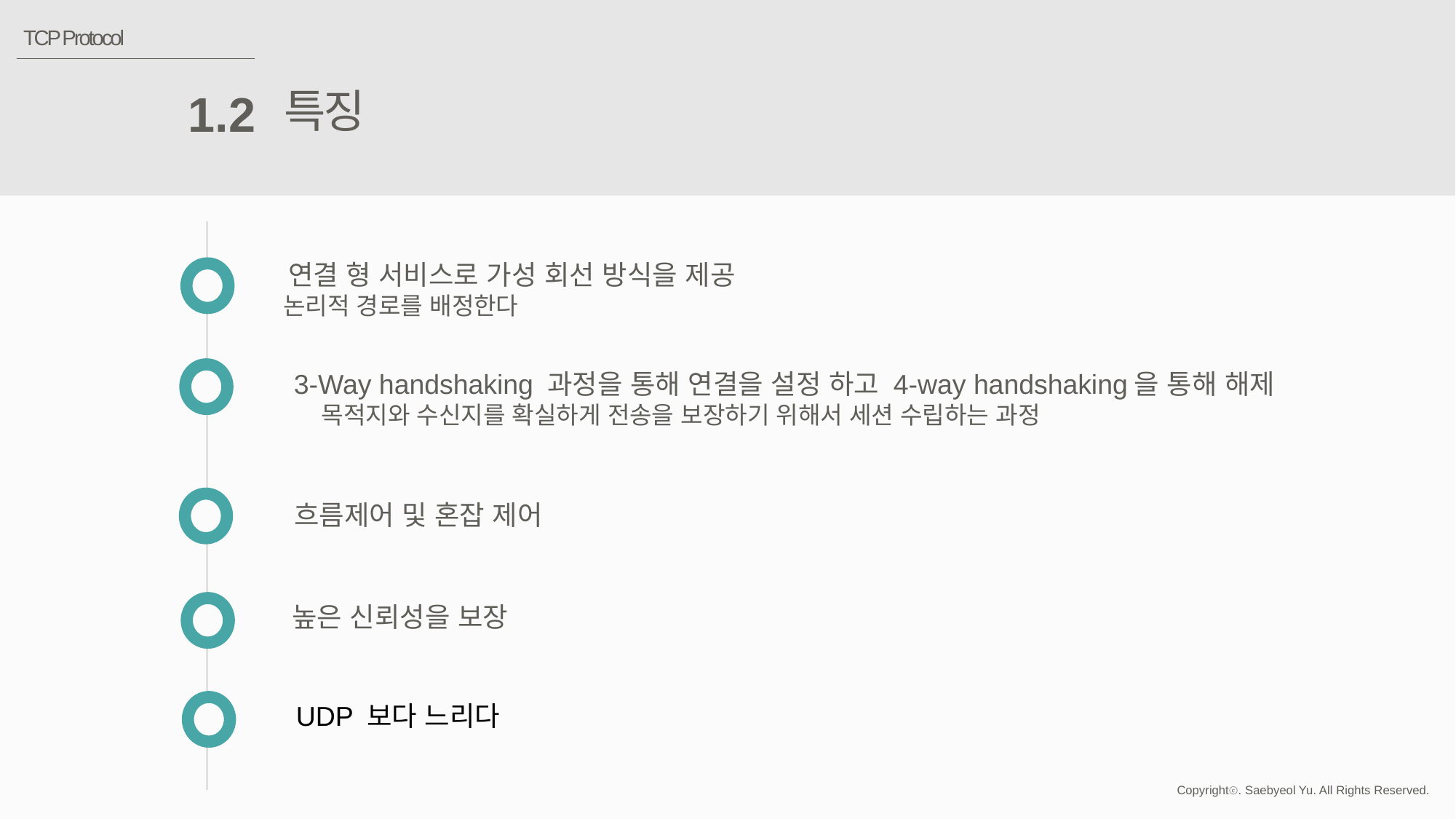

TCP Protocol
특징
1.2

연결 형 서비스로 가성 회선 방식을 제공
논리적 경로를 배정한다
3-Way handshaking 과정을 통해 연결을 설정 하고 4-way handshaking을 통해 해제
목적지와 수신지를 확실하게 전송을 보장하기 위해서 세션 수립하는 과정
흐름제어 및 혼잡 제어
높은 신뢰성을 보장
UDP 보다 느리다